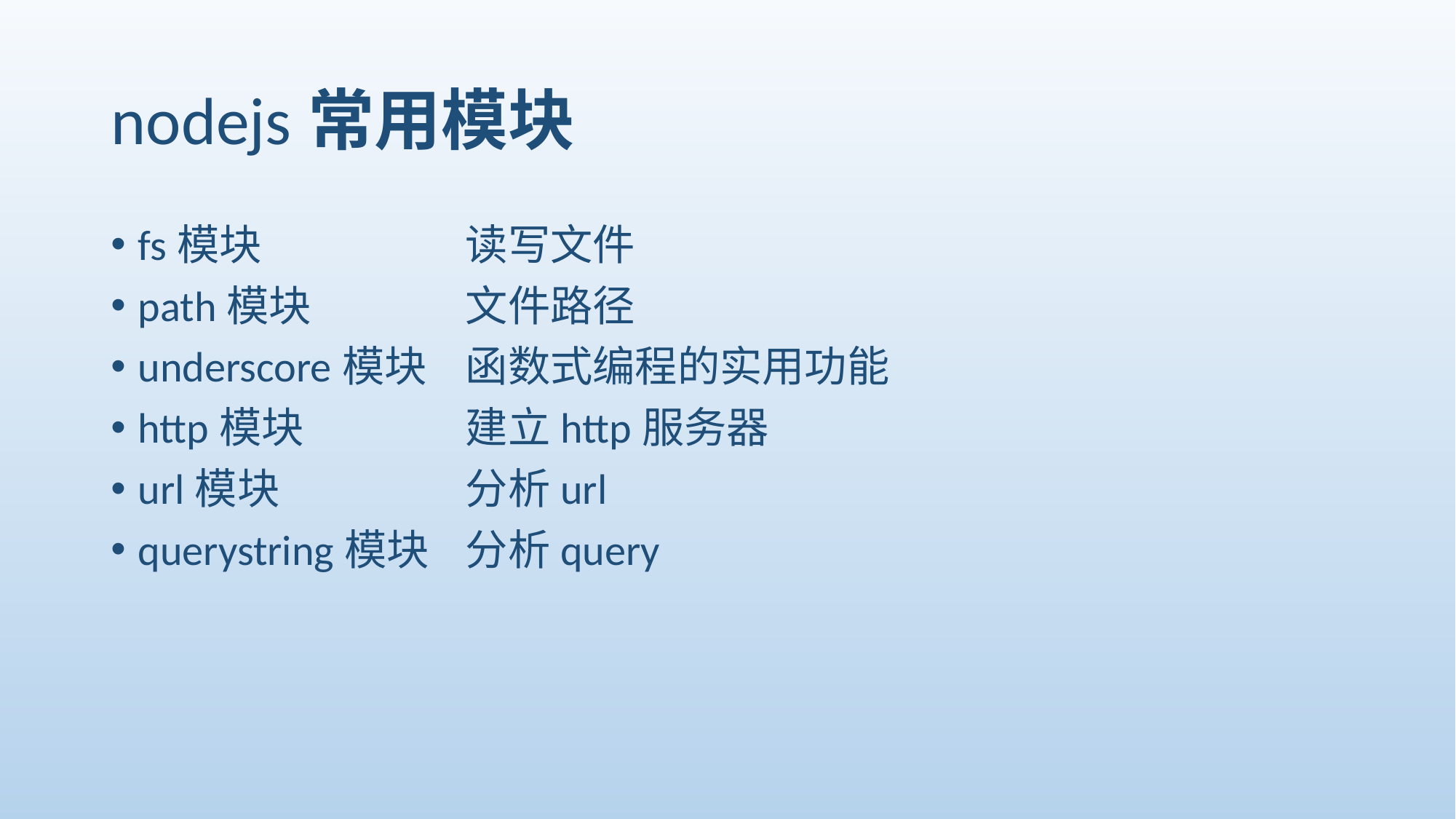

# nodejs常用模块
fs模块 		读写文件
path模块		文件路径
underscore模块	函数式编程的实用功能
http模块		建立http服务器
url模块		分析url
querystring模块	分析query